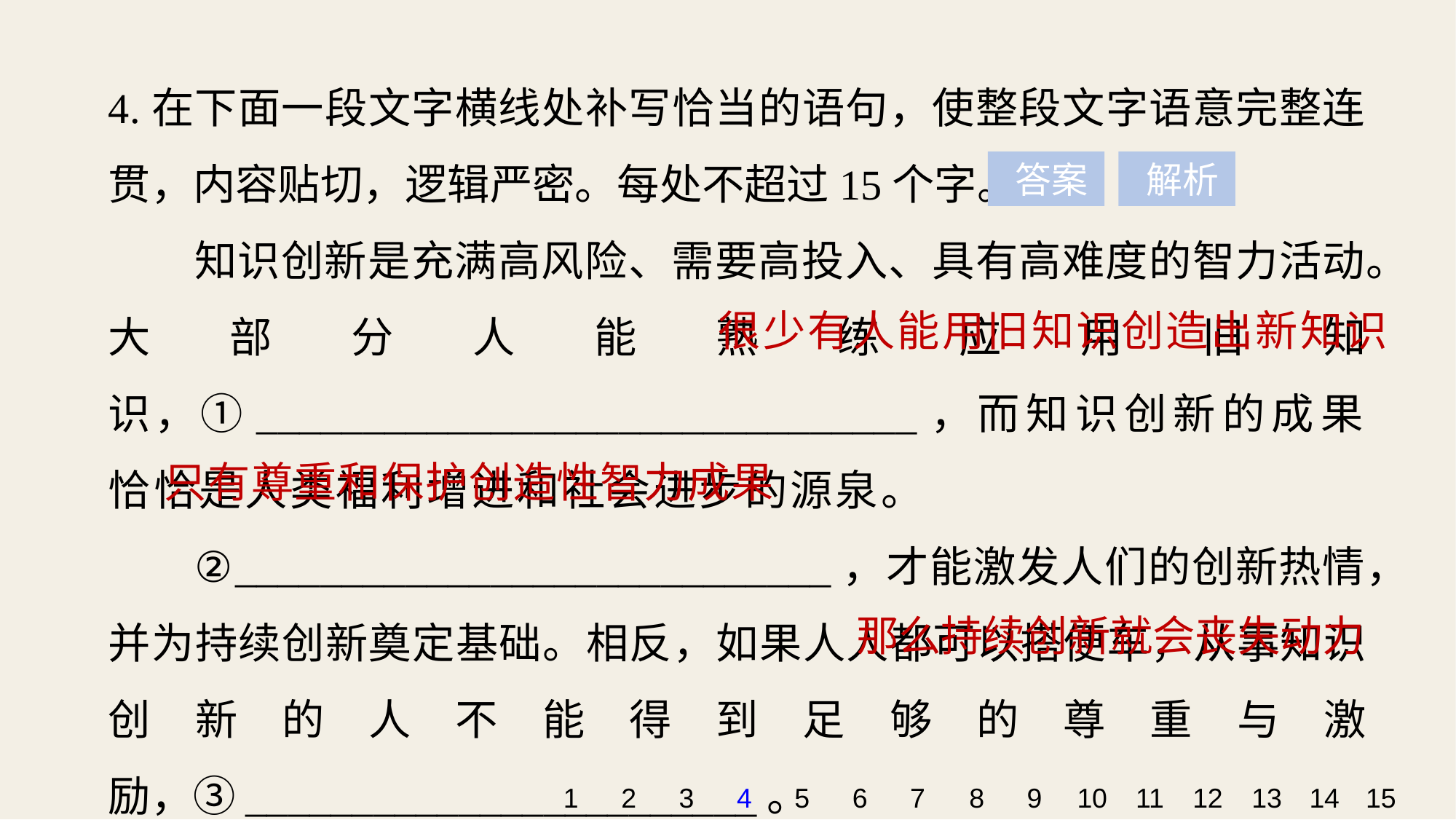

4.在下面一段文字横线处补写恰当的语句，使整段文字语意完整连贯，内容贴切，逻辑严密。每处不超过15个字。
知识创新是充满高风险、需要高投入、具有高难度的智力活动。大部分人能熟练应用旧知识，①_______________________________，而知识创新的成果恰恰是人类福利增进和社会进步的源泉。
②____________________________，才能激发人们的创新热情，并为持续创新奠定基础。相反，如果人人都可以搭便车，从事知识创新的人不能得到足够的尊重与激励，③________________________。
 答案
 解析
很少有人能用旧知识创造出新知识
只有尊重和保护创造性智力成果
那么持续创新就会丧失动力
1
2
3
4
5
6
7
8
9
10
11
12
13
14
15